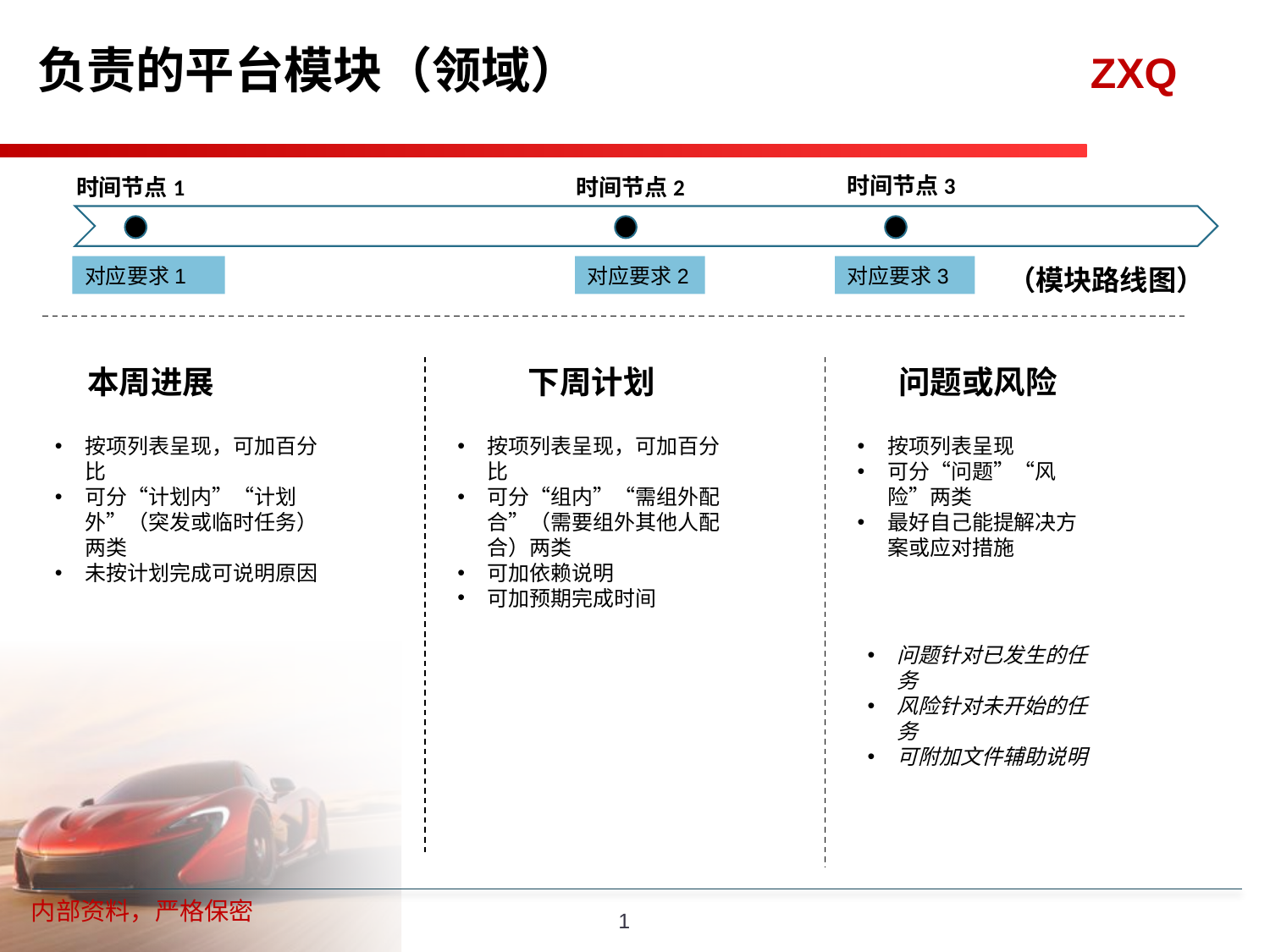

# 负责的平台模块（领域）
时间节点3
时间节点1
时间节点2

对应要求1
对应要求2
对应要求3
（模块路线图）
本周进展
下周计划
问题或风险
按项列表呈现，可加百分比
可分“计划内”“计划外”（突发或临时任务）两类
未按计划完成可说明原因
按项列表呈现，可加百分比
可分“组内”“需组外配合”（需要组外其他人配合）两类
可加依赖说明
可加预期完成时间

按项列表呈现
可分“问题”“风险”两类
最好自己能提解决方案或应对措施
问题针对已发生的任务
风险针对未开始的任务
可附加文件辅助说明
1